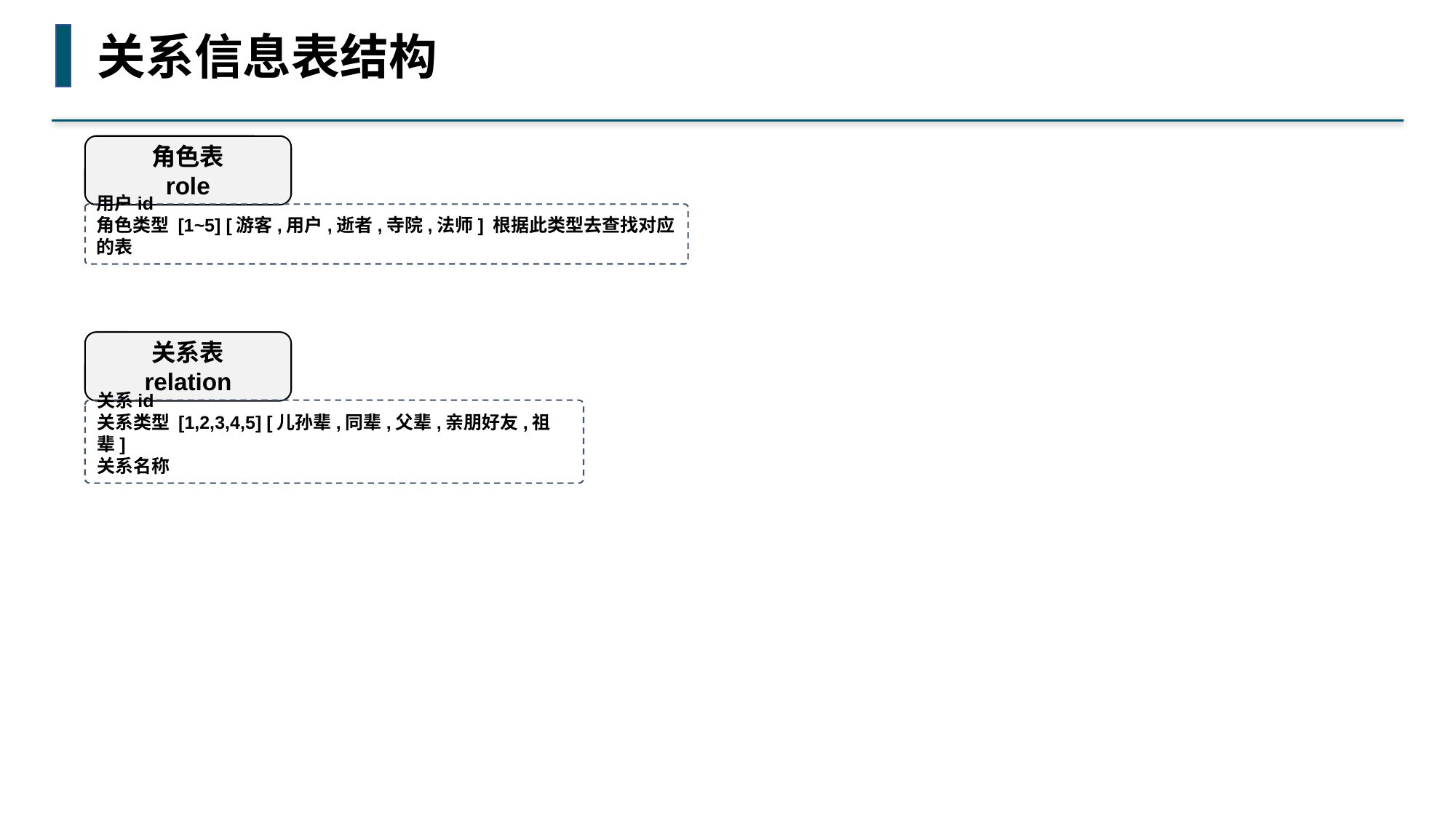

关系信息表结构

角色表
role
用户id
角色类型 [1~5] [游客,用户,逝者,寺院,法师] 根据此类型去查找对应的表
关系表
relation
关系id
关系类型 [1,2,3,4,5] [儿孙辈,同辈,父辈,亲朋好友,祖辈]
关系名称